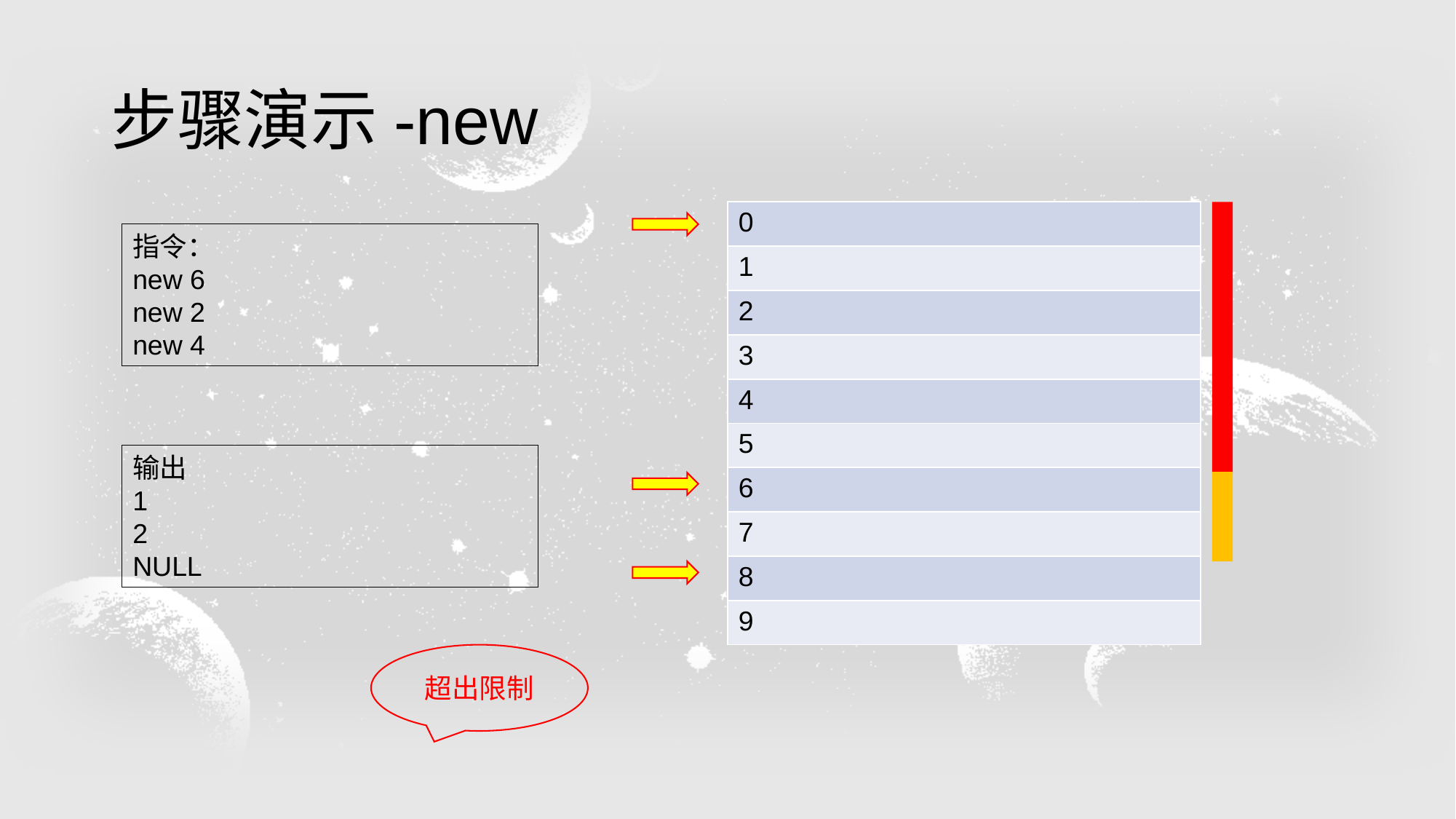

# 步骤演示-new
| 0 |
| --- |
| 1 |
| 2 |
| 3 |
| 4 |
| 5 |
| 6 |
| 7 |
| 8 |
| 9 |

指令：
new 6
new 2
new 4
输出
1
2
NULL

超出限制